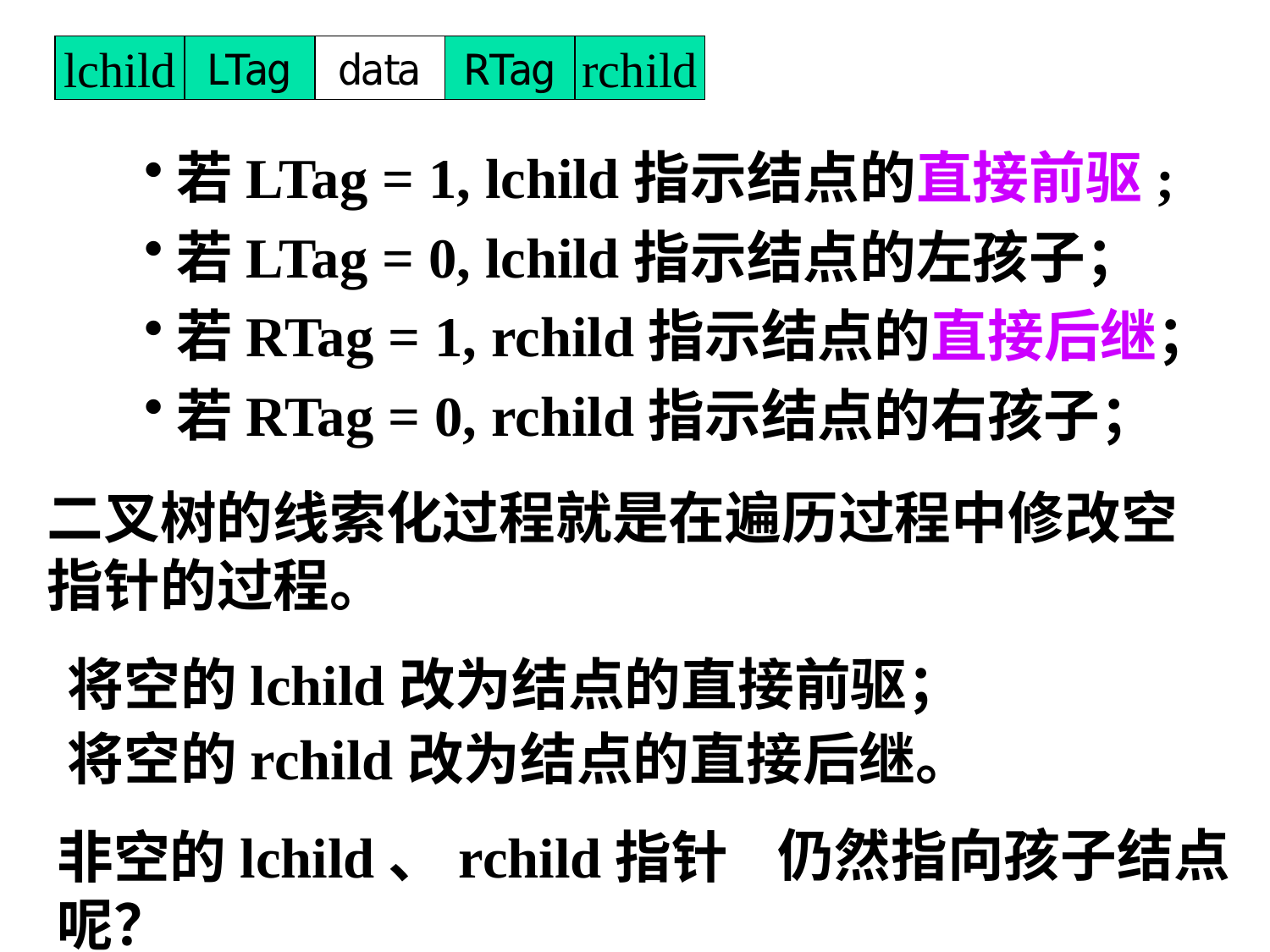

lchild
LTag
data
RTag
rchild
若LTag = 1, lchild指示结点的直接前驱;
若LTag = 0, lchild指示结点的左孩子；
若RTag = 1, rchild指示结点的直接后继；
若RTag = 0, rchild指示结点的右孩子；
二叉树的线索化过程就是在遍历过程中修改空指针的过程。
将空的lchild改为结点的直接前驱；
将空的rchild改为结点的直接后继。
仍然指向孩子结点
非空的lchild、rchild指针呢？